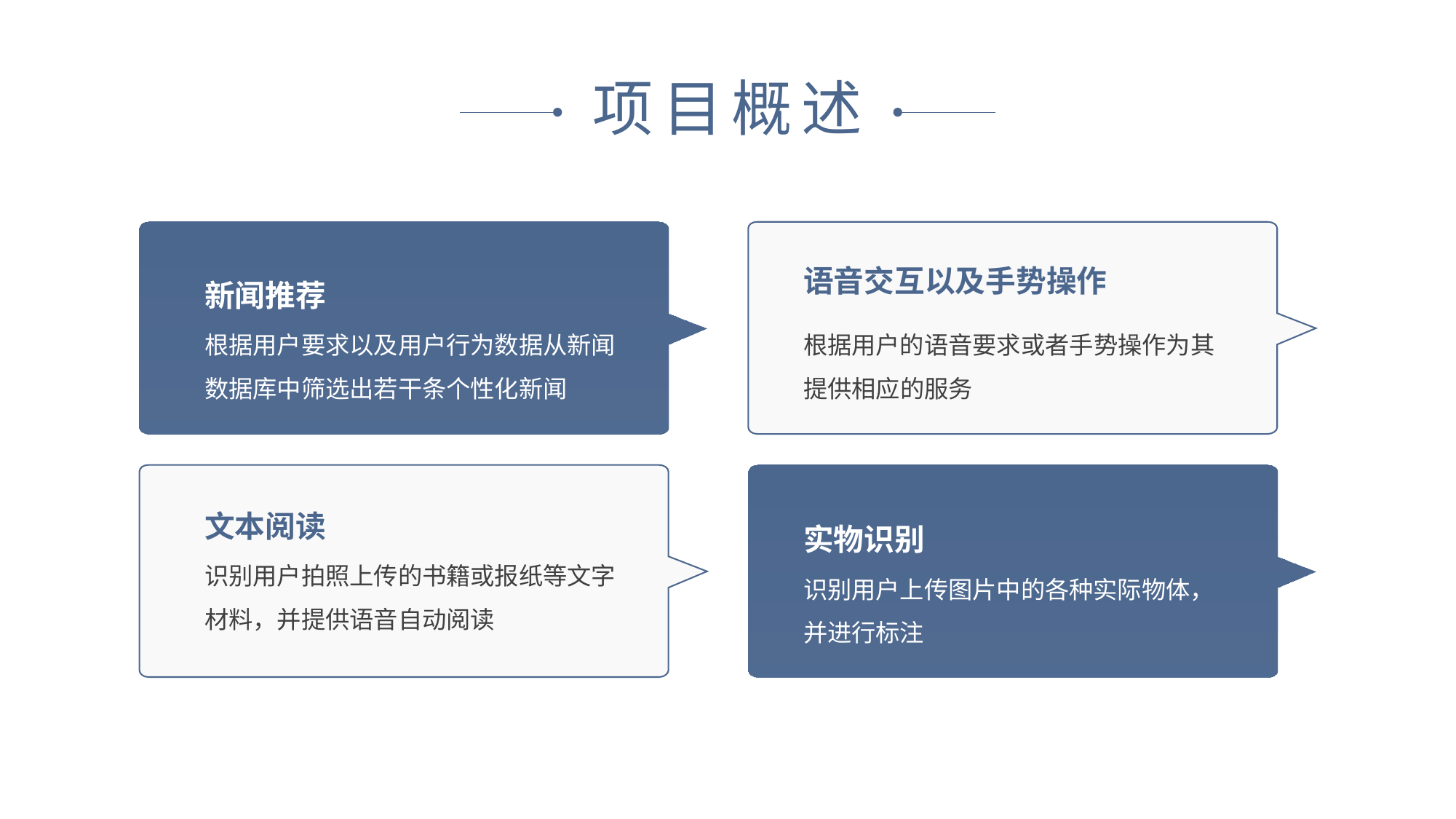

项目概述

语音交互以及手势操作
新闻推荐
根据用户要求以及用户行为数据从新闻数据库中筛选出若干条个性化新闻
根据用户的语音要求或者手势操作为其提供相应的服务

文本阅读
实物识别
识别用户拍照上传的书籍或报纸等文字材料，并提供语音自动阅读
识别用户上传图片中的各种实际物体，并进行标注